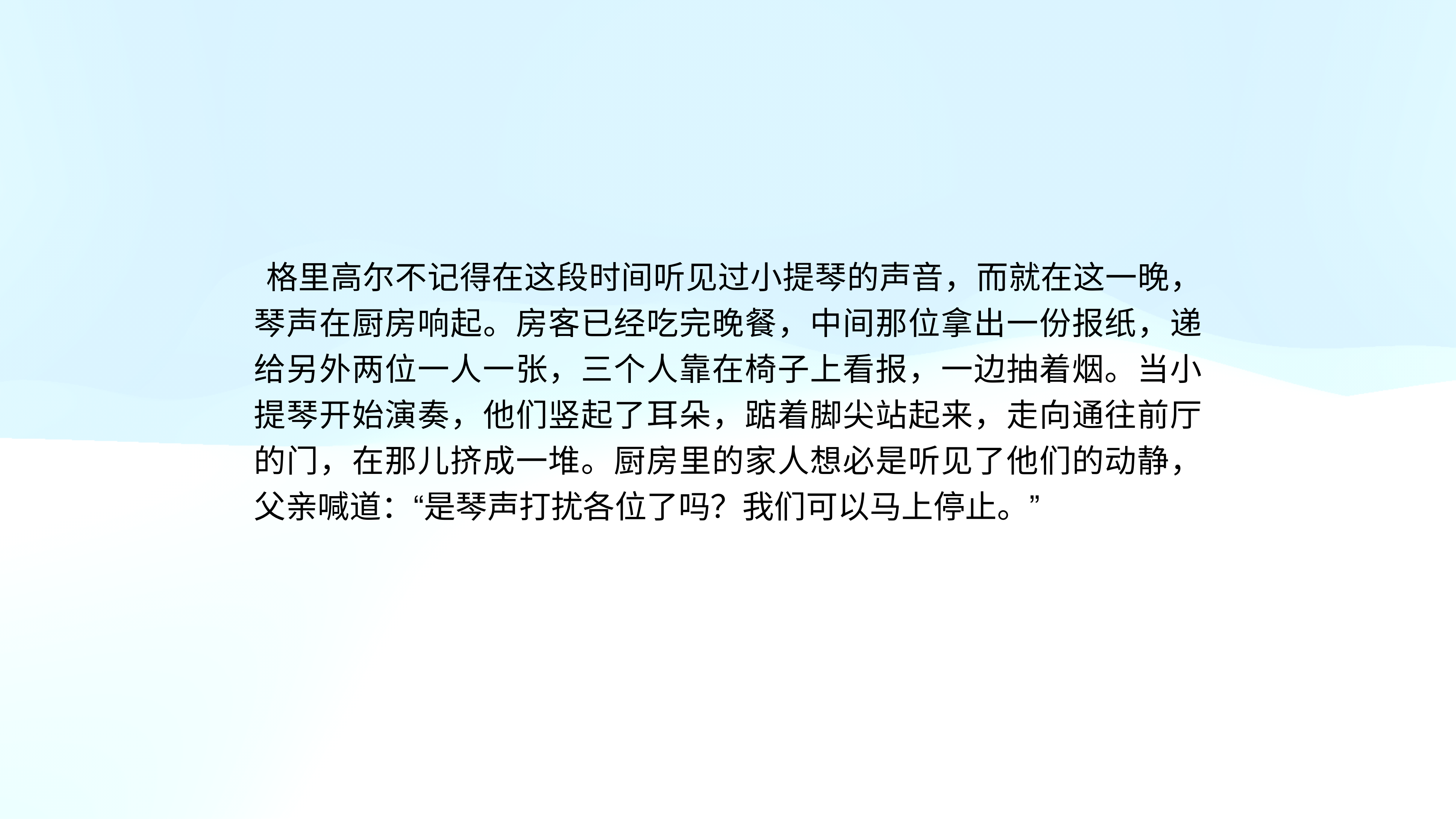

格里高尔不记得在这段时间听见过小提琴的声音，而就在这一晚，琴声在厨房响起。房客已经吃完晚餐，中间那位拿出一份报纸，递给另外两位一人一张，三个人靠在椅子上看报，一边抽着烟。当小提琴开始演奏，他们竖起了耳朵，踮着脚尖站起来，走向通往前厅的门，在那儿挤成一堆。厨房里的家人想必是听见了他们的动静，父亲喊道：“是琴声打扰各位了吗？我们可以马上停止。”